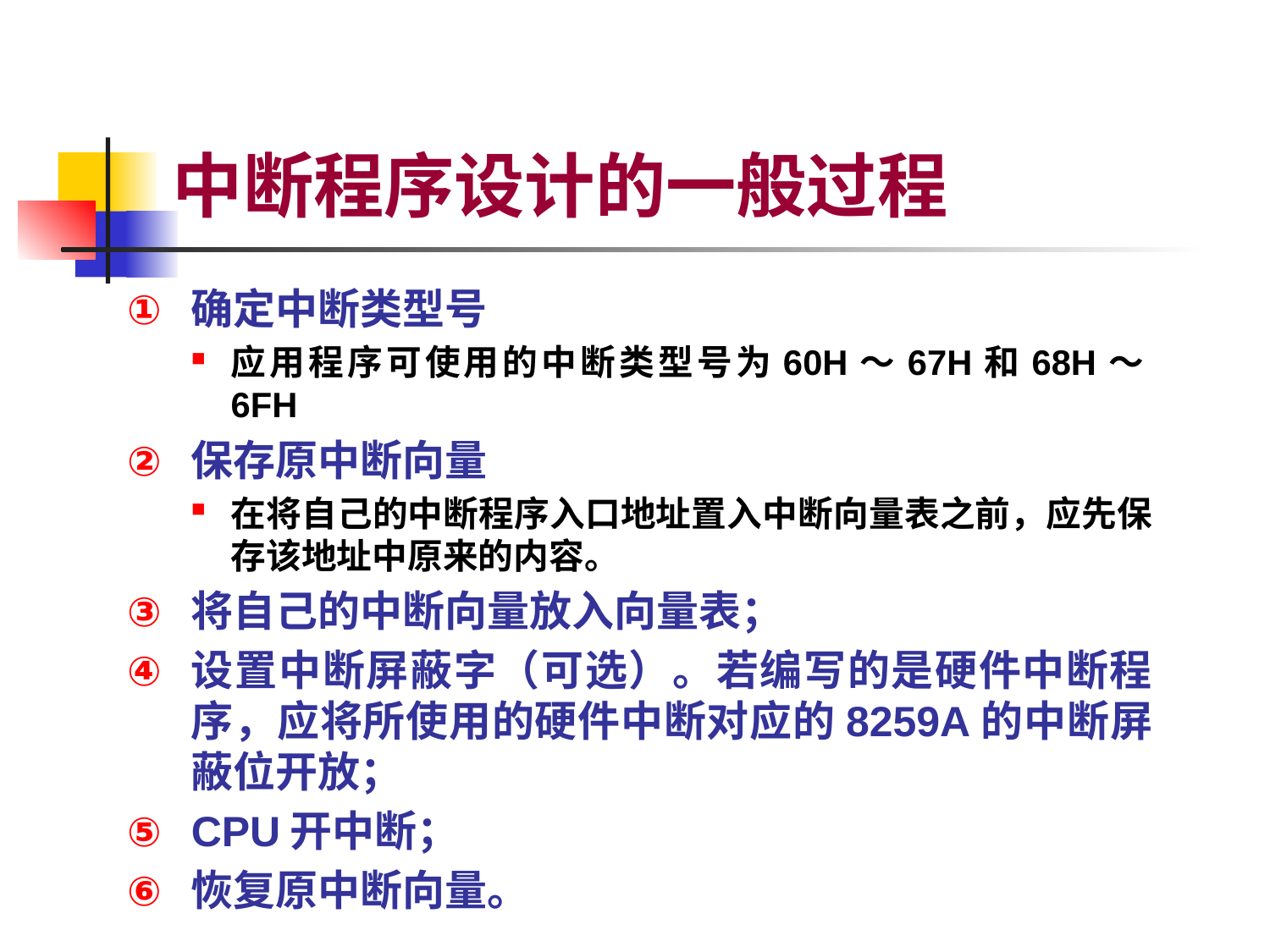

# 中断程序设计的一般过程
确定中断类型号
应用程序可使用的中断类型号为60H～67H和68H～6FH
保存原中断向量
在将自己的中断程序入口地址置入中断向量表之前，应先保存该地址中原来的内容。
将自己的中断向量放入向量表；
设置中断屏蔽字（可选）。若编写的是硬件中断程序，应将所使用的硬件中断对应的8259A的中断屏蔽位开放；
CPU开中断；
恢复原中断向量。